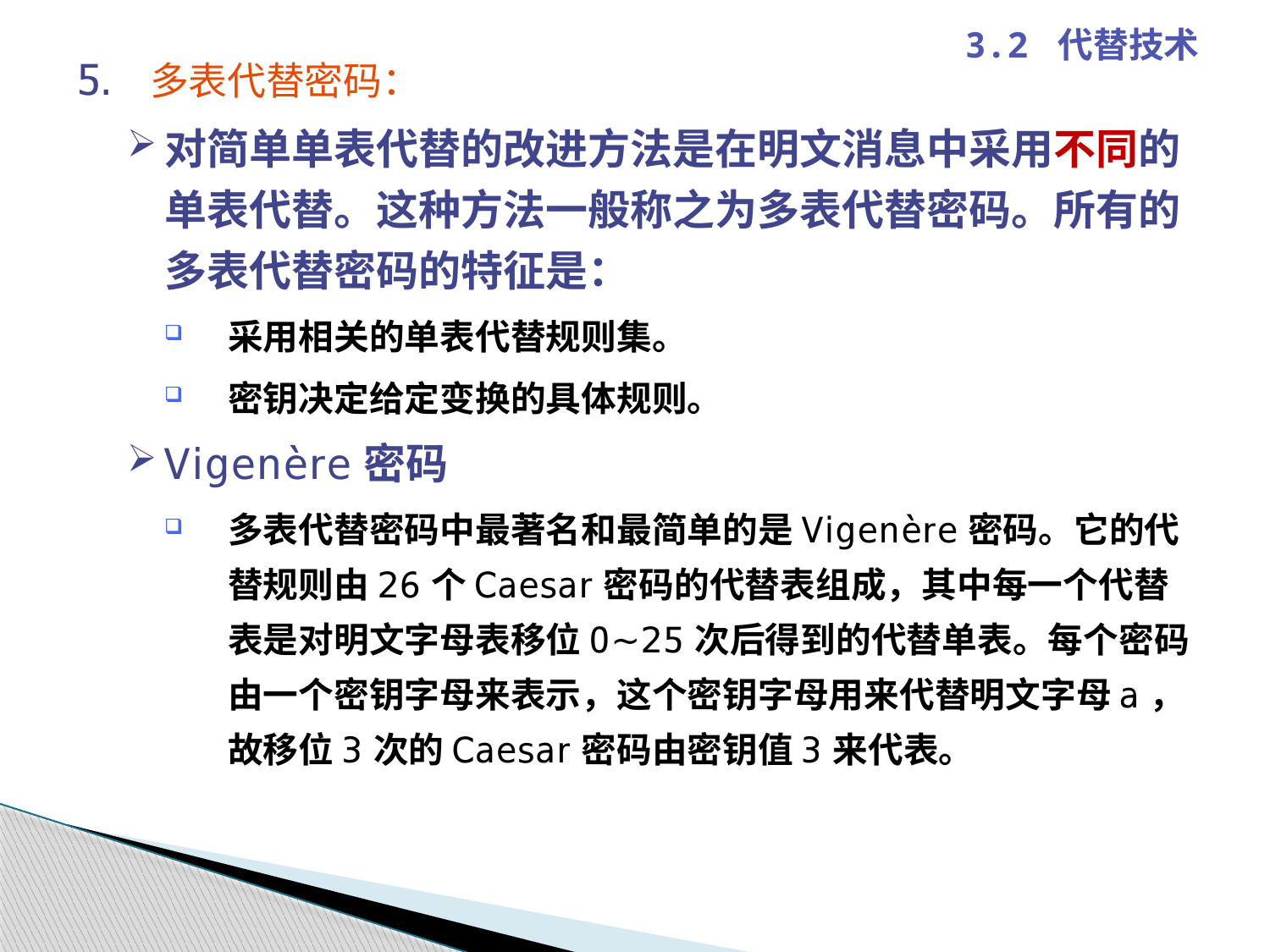

3.2 代替技术
5.  多表代替密码：
对简单单表代替的改进方法是在明文消息中采用不同的单表代替。这种方法一般称之为多表代替密码。所有的多表代替密码的特征是：
采用相关的单表代替规则集。
密钥决定给定变换的具体规则。
Vigenère密码
多表代替密码中最著名和最简单的是Vigenère密码。它的代替规则由26个Caesar密码的代替表组成，其中每一个代替表是对明文字母表移位0~25次后得到的代替单表。每个密码由一个密钥字母来表示，这个密钥字母用来代替明文字母a，故移位3次的Caesar密码由密钥值3来代表。